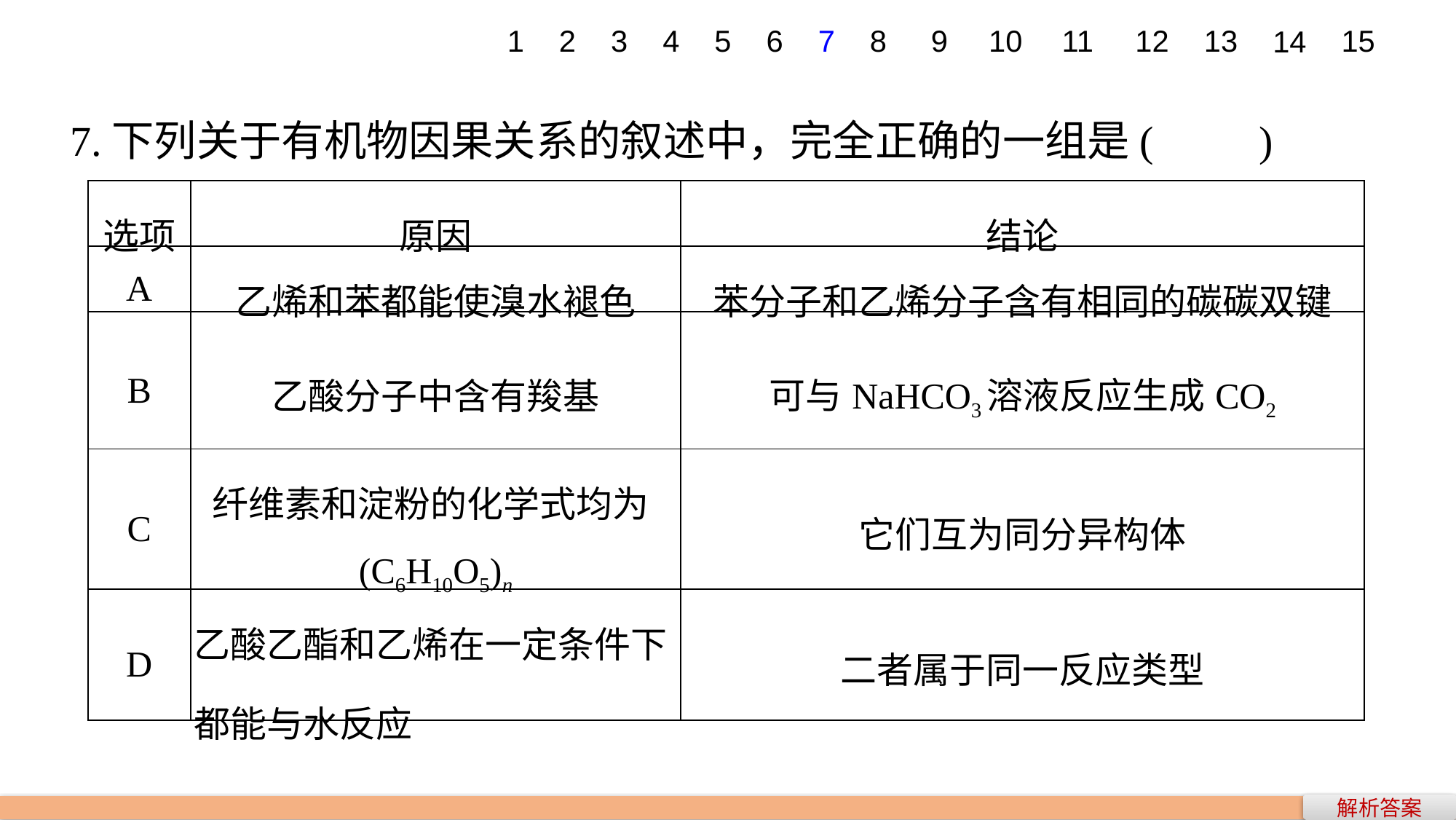

1
2
3
4
5
6
7
8
9
10
12
13
15
11
14
7.下列关于有机物因果关系的叙述中，完全正确的一组是(　　)
| 选项 | 原因 | 结论 |
| --- | --- | --- |
| A | 乙烯和苯都能使溴水褪色 | 苯分子和乙烯分子含有相同的碳碳双键 |
| B | 乙酸分子中含有羧基 | 可与NaHCO3溶液反应生成CO2 |
| C | 纤维素和淀粉的化学式均为(C6H10O5)n | 它们互为同分异构体 |
| D | 乙酸乙酯和乙烯在一定条件下都能与水反应 | 二者属于同一反应类型 |
解析答案